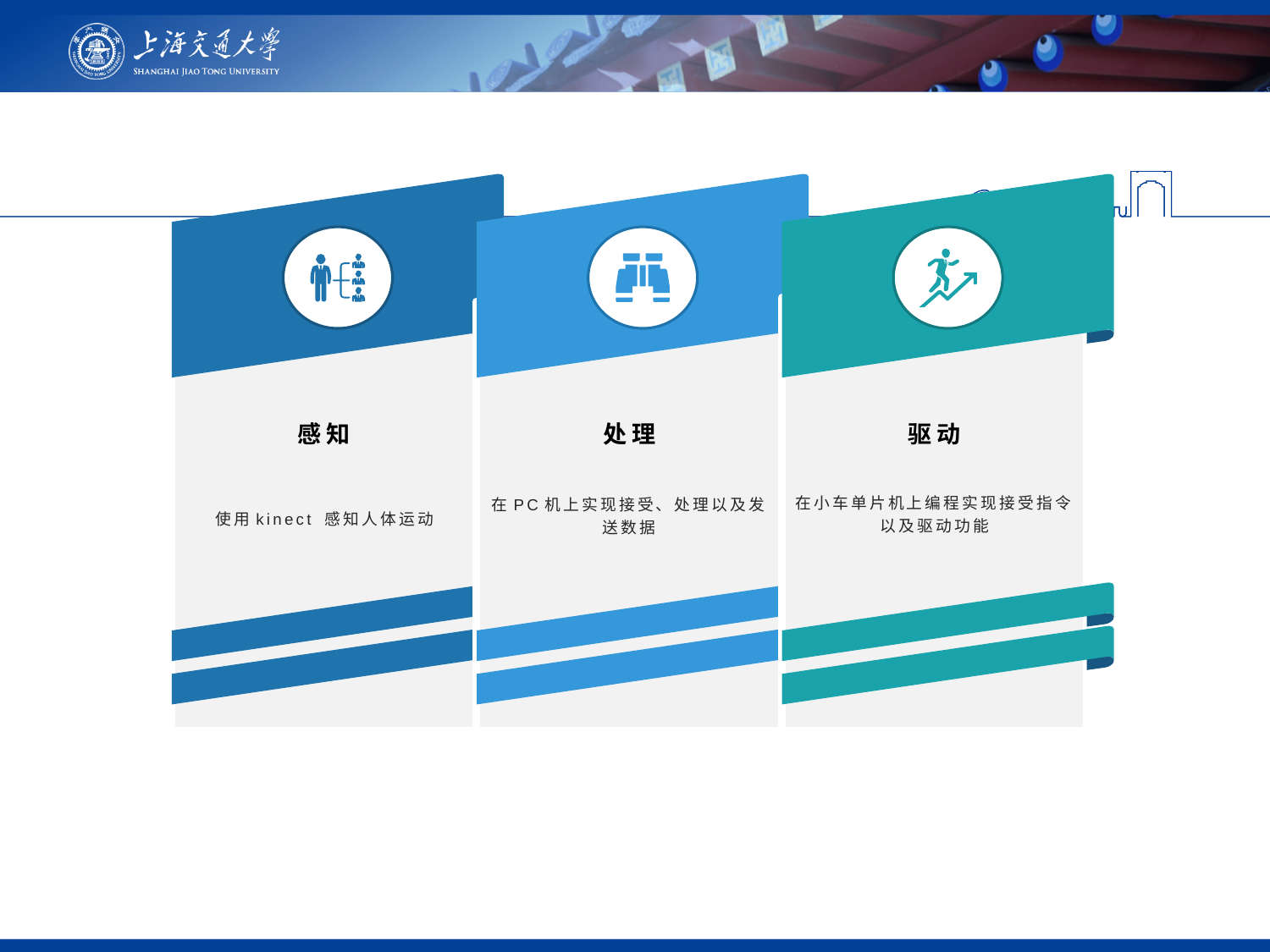

在小车单片机上编程实现接受指令以及驱动功能
在PC机上实现接受、处理以及发送数据
使用kinect 感知人体运动
感知
处理
驱动